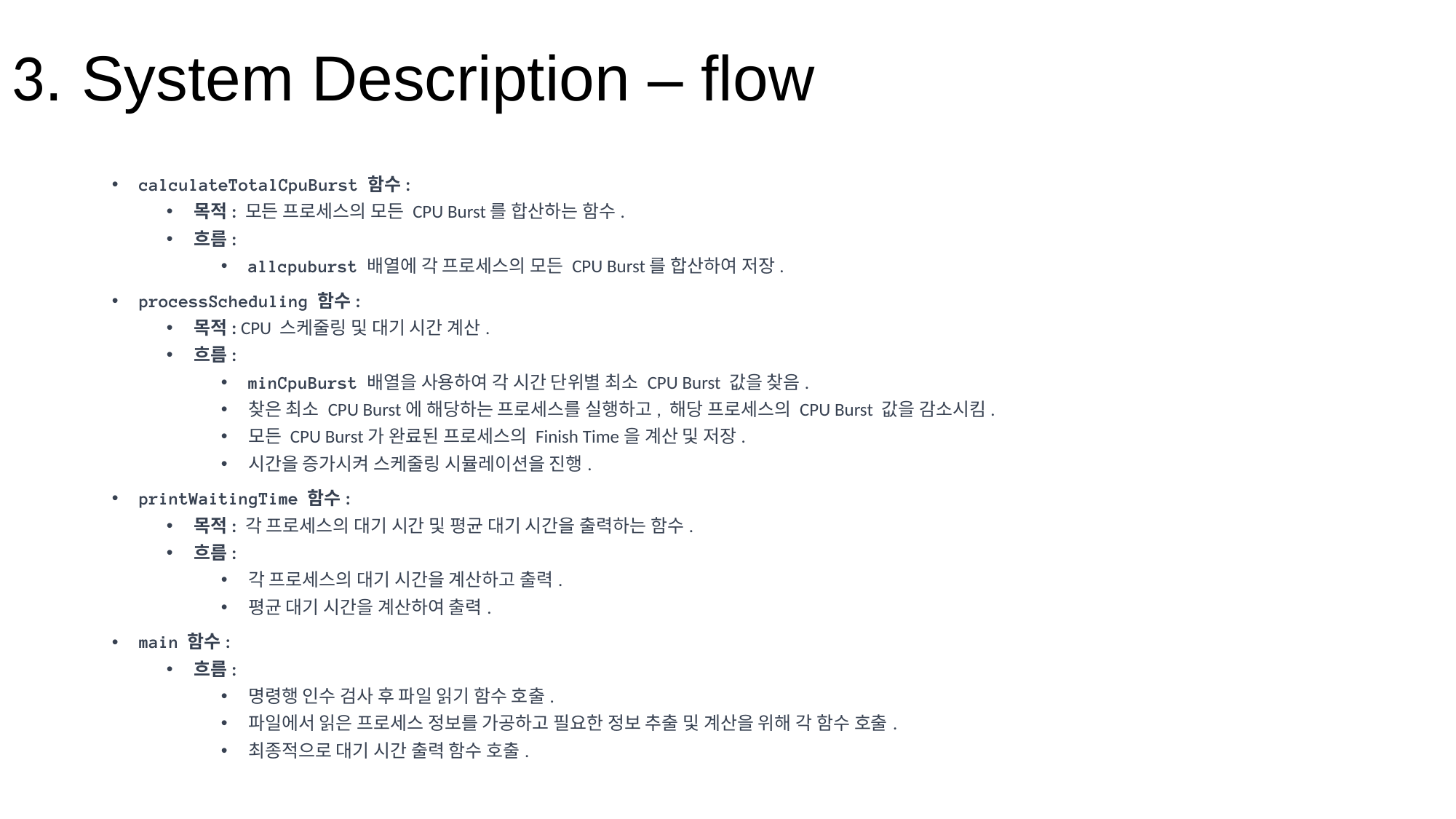

# 3. System Description – flow

calculateTotalCpuBurst 함수:
목적: 모든 프로세스의 모든 CPU Burst를 합산하는 함수.
흐름:
allcpuburst 배열에 각 프로세스의 모든 CPU Burst를 합산하여 저장.
processScheduling 함수:
목적: CPU 스케줄링 및 대기 시간 계산.
흐름:
minCpuBurst 배열을 사용하여 각 시간 단위별 최소 CPU Burst 값을 찾음.
찾은 최소 CPU Burst에 해당하는 프로세스를 실행하고, 해당 프로세스의 CPU Burst 값을 감소시킴.
모든 CPU Burst가 완료된 프로세스의 Finish Time을 계산 및 저장.
시간을 증가시켜 스케줄링 시뮬레이션을 진행.
printWaitingTime 함수:
목적: 각 프로세스의 대기 시간 및 평균 대기 시간을 출력하는 함수.
흐름:
각 프로세스의 대기 시간을 계산하고 출력.
평균 대기 시간을 계산하여 출력.
main 함수:
흐름:
명령행 인수 검사 후 파일 읽기 함수 호출.
파일에서 읽은 프로세스 정보를 가공하고 필요한 정보 추출 및 계산을 위해 각 함수 호출.
최종적으로 대기 시간 출력 함수 호출.